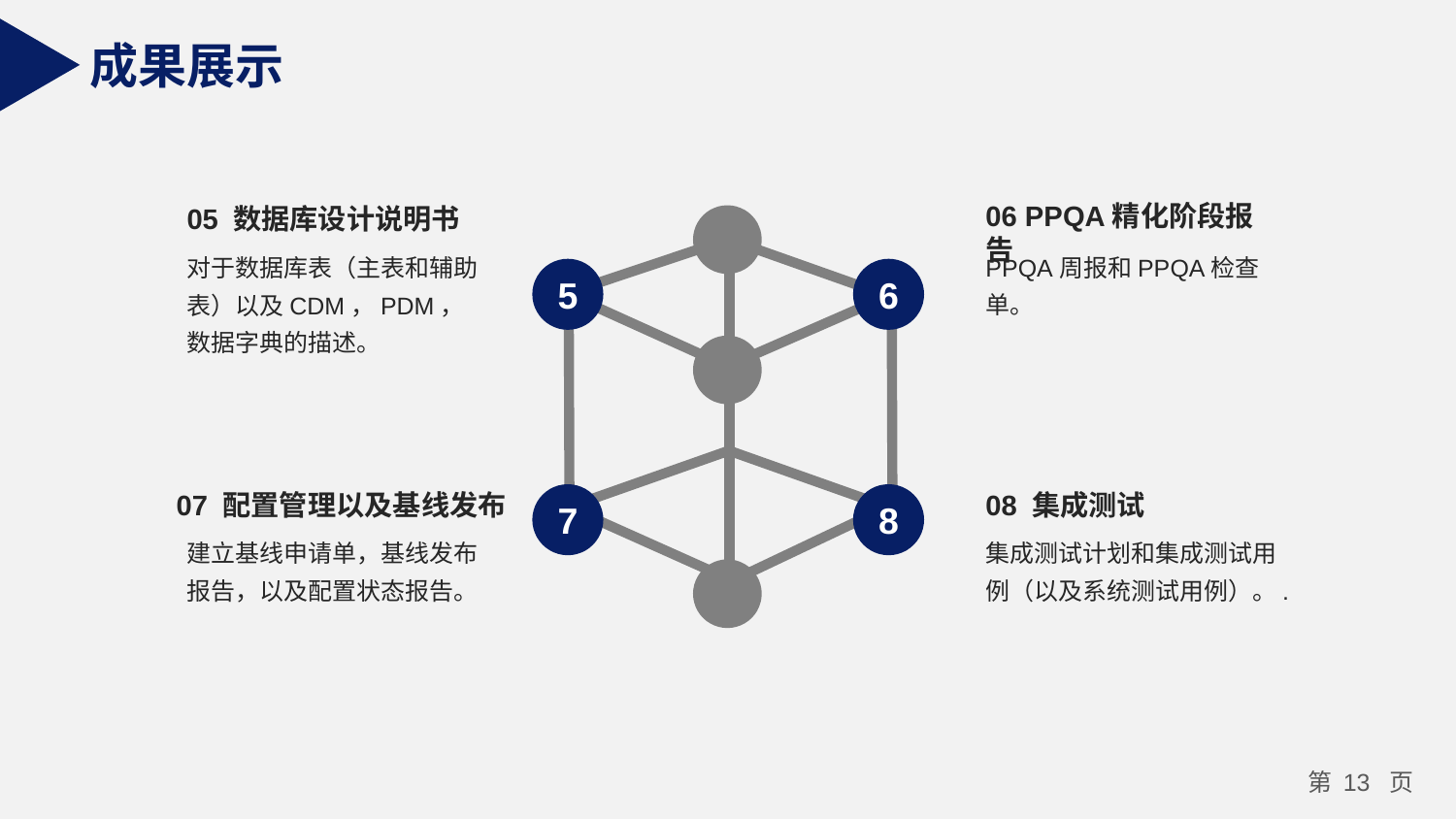

成果展示
06 PPQA精化阶段报告
PPQA周报和PPQA检查单。
05 数据库设计说明书
对于数据库表（主表和辅助表）以及CDM，PDM，数据字典的描述。

5
6

7
8

07 配置管理以及基线发布
建立基线申请单，基线发布报告，以及配置状态报告。
08 集成测试
集成测试计划和集成测试用例（以及系统测试用例）。.